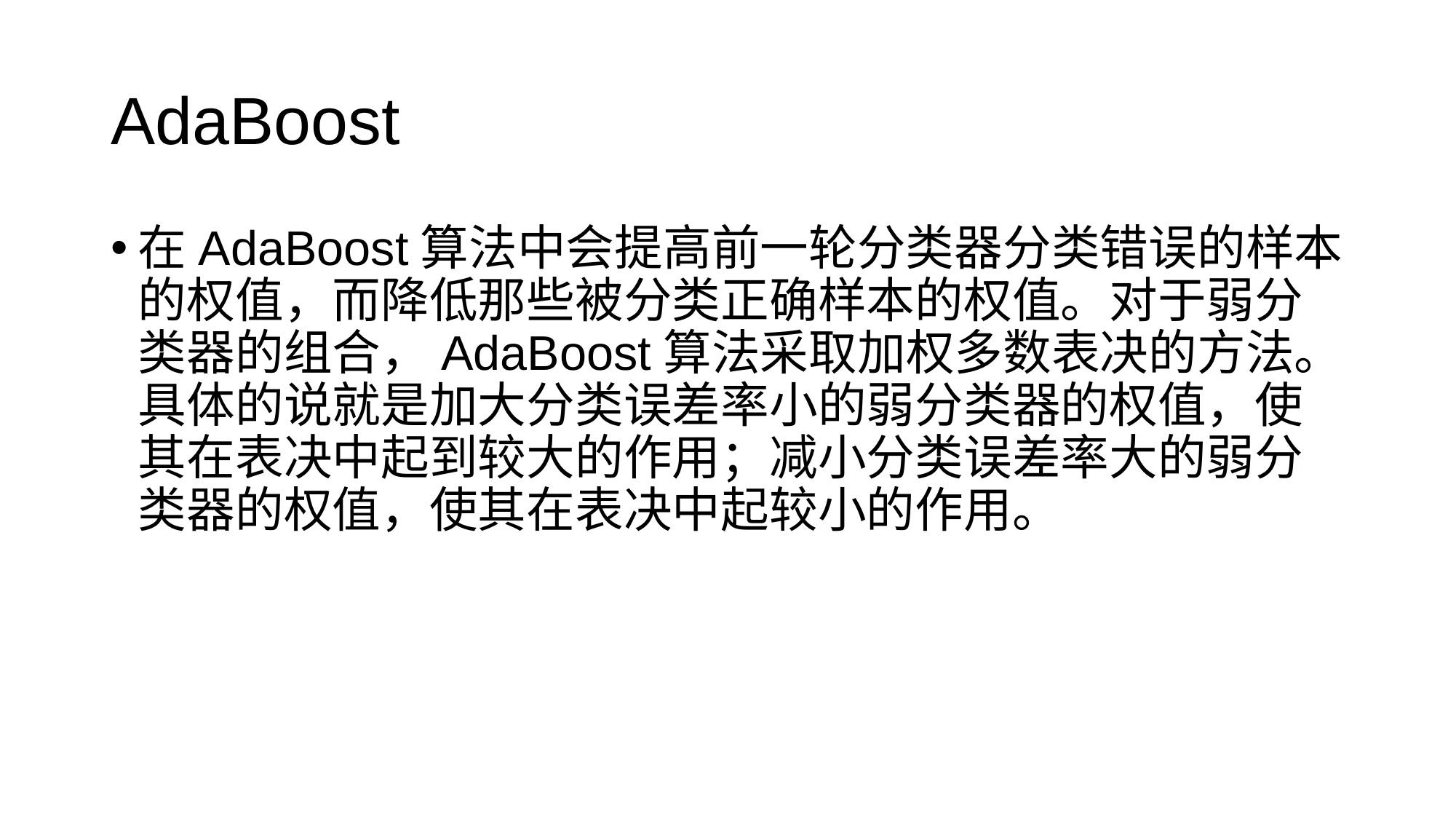

# AdaBoost
在AdaBoost算法中会提高前一轮分类器分类错误的样本的权值，而降低那些被分类正确样本的权值。对于弱分类器的组合，AdaBoost算法采取加权多数表决的方法。具体的说就是加大分类误差率小的弱分类器的权值，使其在表决中起到较大的作用；减小分类误差率大的弱分类器的权值，使其在表决中起较小的作用。